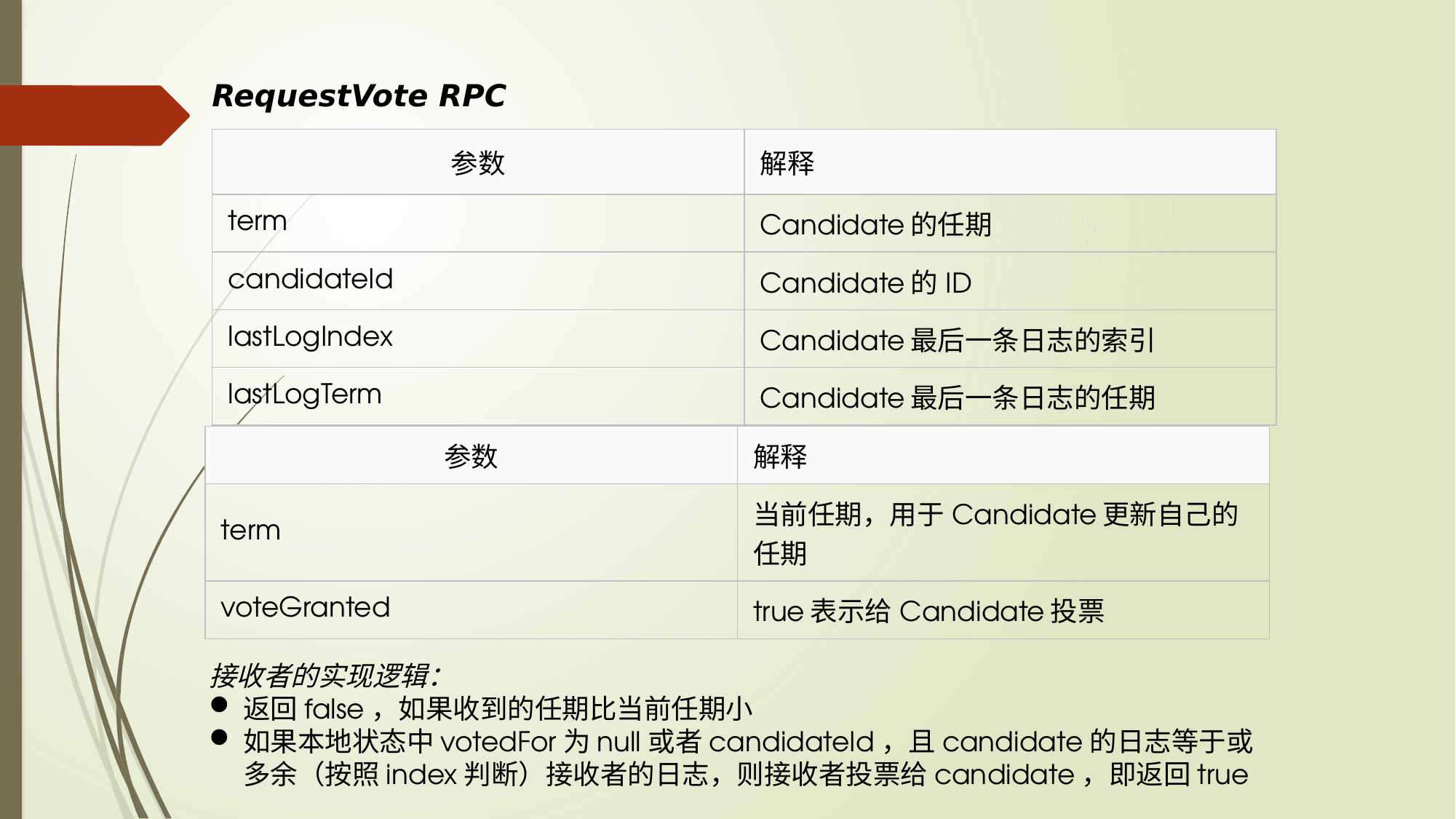

RequestVote RPC
| 参数 | 解释 |
| --- | --- |
| term | Candidate的任期 |
| candidateId | Candidate的ID |
| lastLogIndex | Candidate最后一条日志的索引 |
| lastLogTerm | Candidate最后一条日志的任期 |
| 参数 | 解释 |
| --- | --- |
| term | 当前任期，用于Candidate更新自己的任期 |
| voteGranted | true表示给Candidate投票 |
接收者的实现逻辑：
返回false，如果收到的任期比当前任期小
如果本地状态中votedFor为null或者candidateId，且candidate的日志等于或多余（按照index判断）接收者的日志，则接收者投票给candidate，即返回true